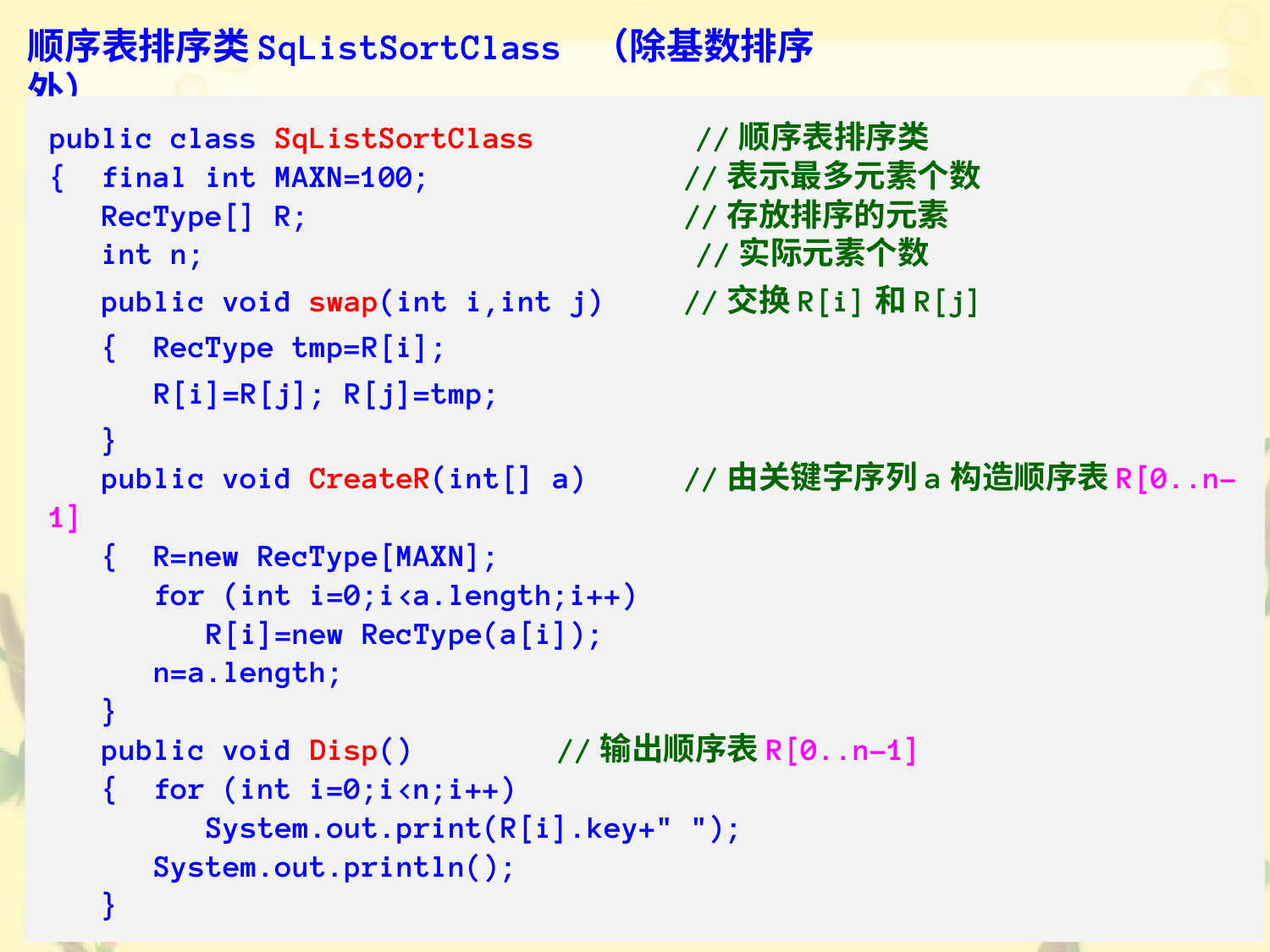

顺序表排序类SqListSortClass （除基数排序外）
public class SqListSortClass	        //顺序表排序类
{  final int MAXN=100;		//表示最多元素个数
   RecType[] R; 			//存放排序的元素
   int n;			        //实际元素个数
   public void swap(int i,int j)	//交换R[i]和R[j]
   {  RecType tmp=R[i];
      R[i]=R[j]; R[j]=tmp;
   }
   public void CreateR(int[] a)	//由关键字序列a构造顺序表R[0..n-1]
   {  R=new RecType[MAXN];
      for (int i=0;i<a.length;i++)
         R[i]=new RecType(a[i]);
      n=a.length;
   }
   public void Disp()		//输出顺序表R[0..n-1]
   {  for (int i=0;i<n;i++)
         System.out.print(R[i].key+" ");
      System.out.println();
   }